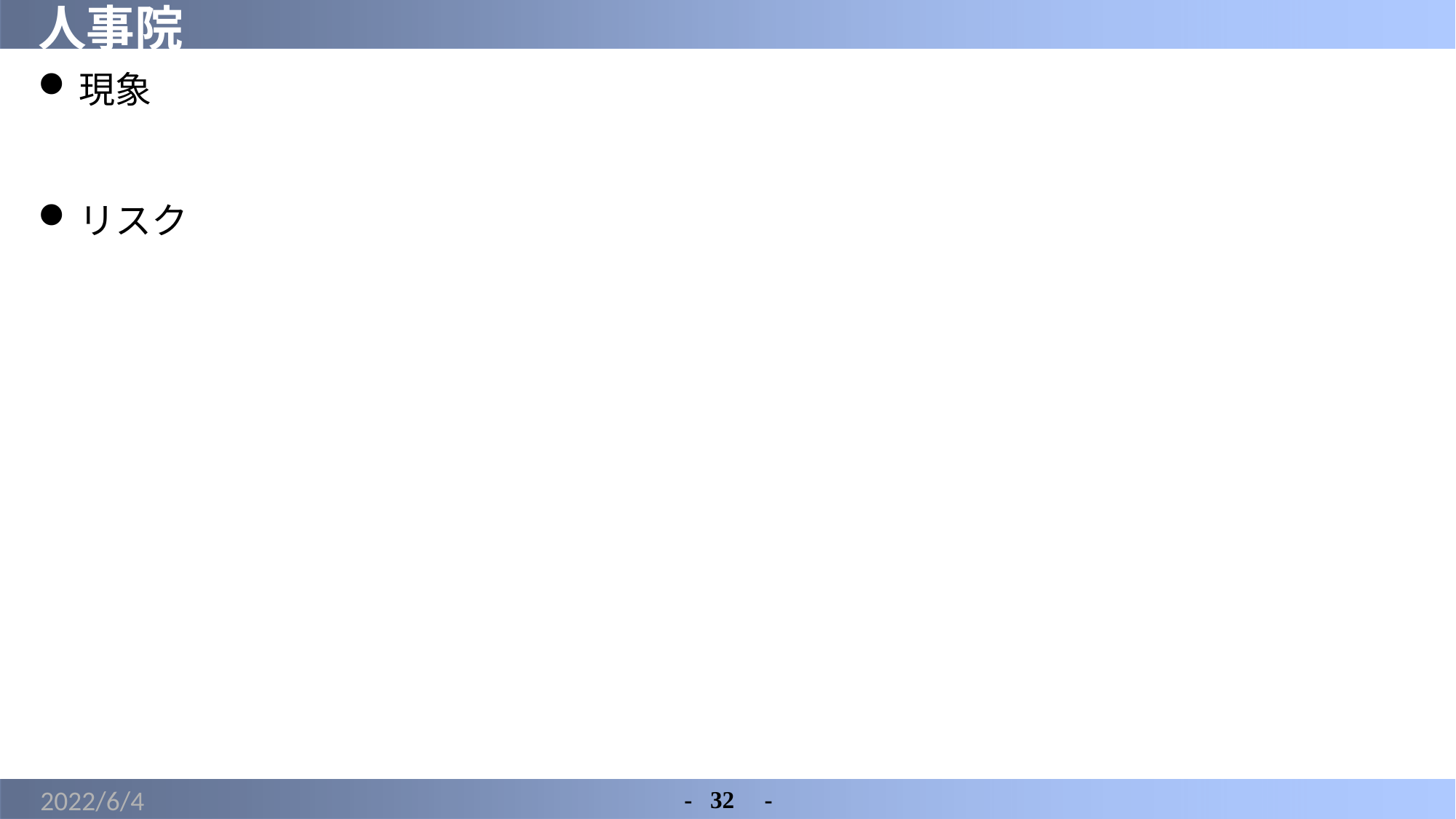

# 人事院
現象

リスク

2022/6/4
-	32　-